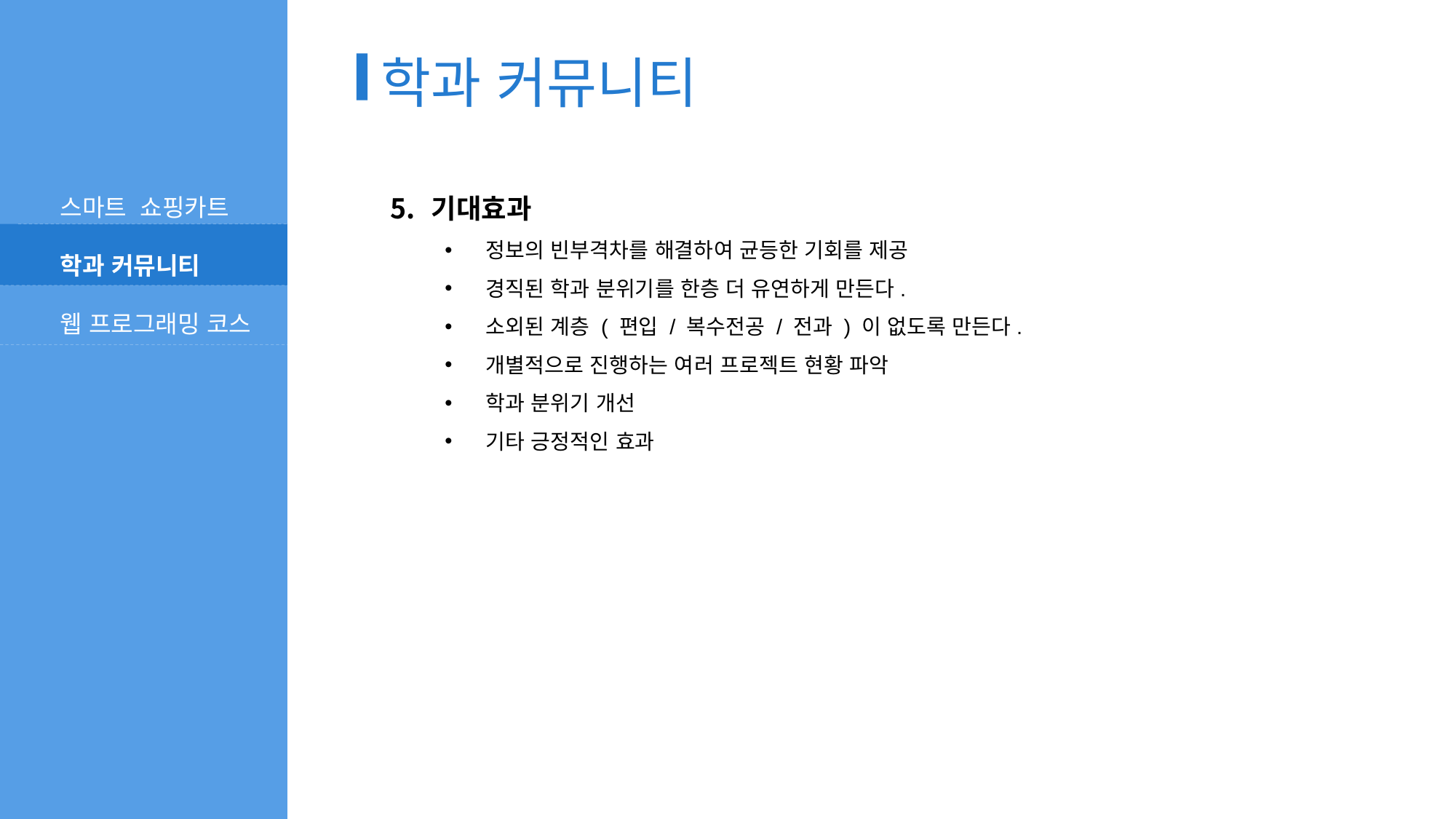

학과 커뮤니티

스마트  쇼핑카트
학과 커뮤니티
웹 프로그래밍 코스
기대효과
정보의 빈부격차를 해결하여 균등한 기회를 제공
경직된 학과 분위기를 한층 더 유연하게 만든다.
소외된 계층 ( 편입 / 복수전공 / 전과 ) 이 없도록 만든다.
개별적으로 진행하는 여러 프로젝트 현황 파악
학과 분위기 개선
기타 긍정적인 효과